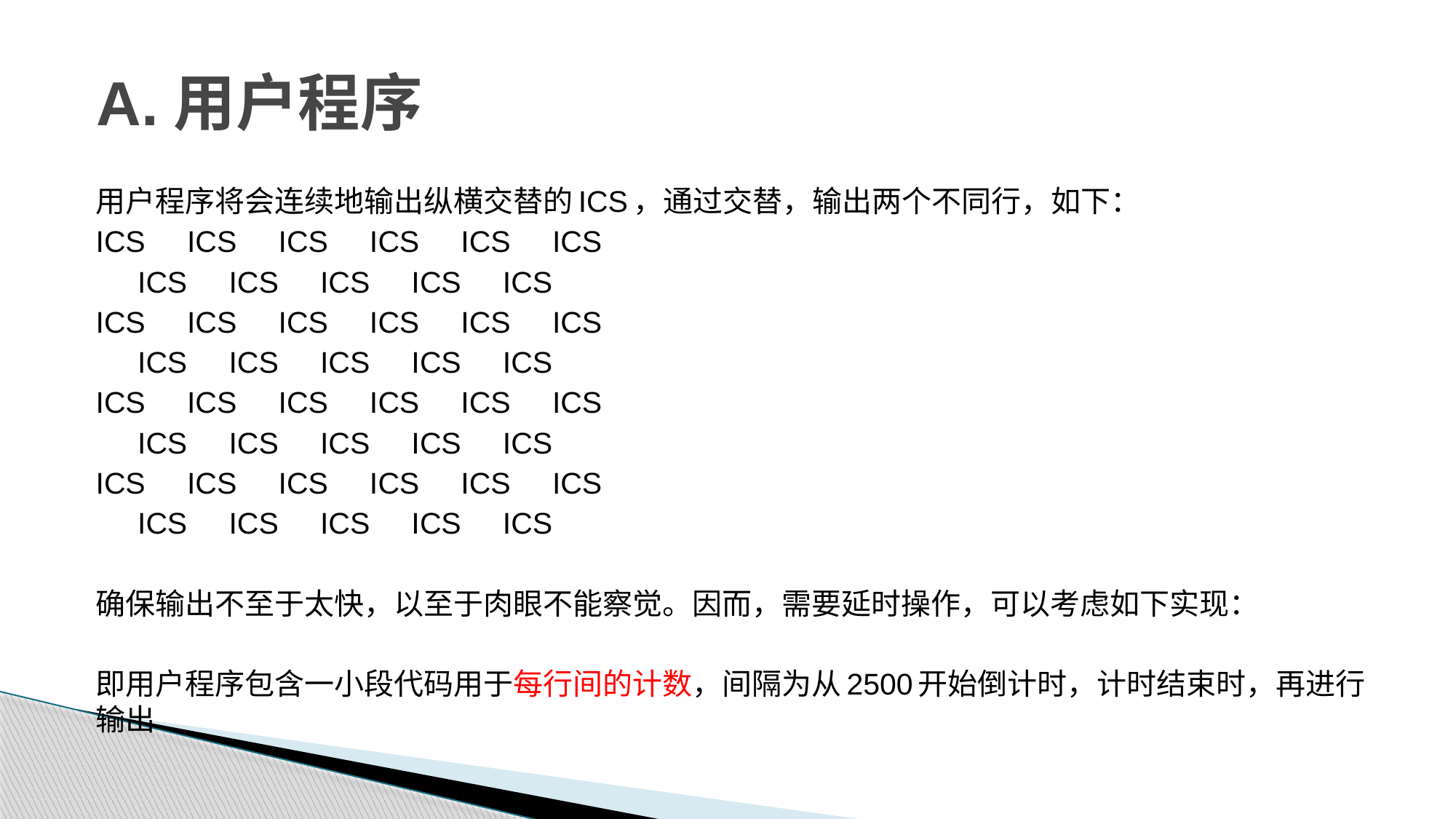

# A.用户程序
用户程序将会连续地输出纵横交替的ICS，通过交替，输出两个不同行，如下：
ICS     ICS     ICS     ICS     ICS     ICS
     ICS     ICS     ICS     ICS     ICS
ICS     ICS     ICS     ICS     ICS     ICS
     ICS     ICS     ICS     ICS     ICS
ICS     ICS     ICS     ICS     ICS     ICS
     ICS     ICS     ICS     ICS     ICS
ICS     ICS     ICS     ICS     ICS     ICS
     ICS     ICS     ICS     ICS     ICS

确保输出不至于太快，以至于肉眼不能察觉。因而，需要延时操作，可以考虑如下实现：

即用户程序包含一小段代码用于每行间的计数，间隔为从2500开始倒计时，计时结束时，再进行输出